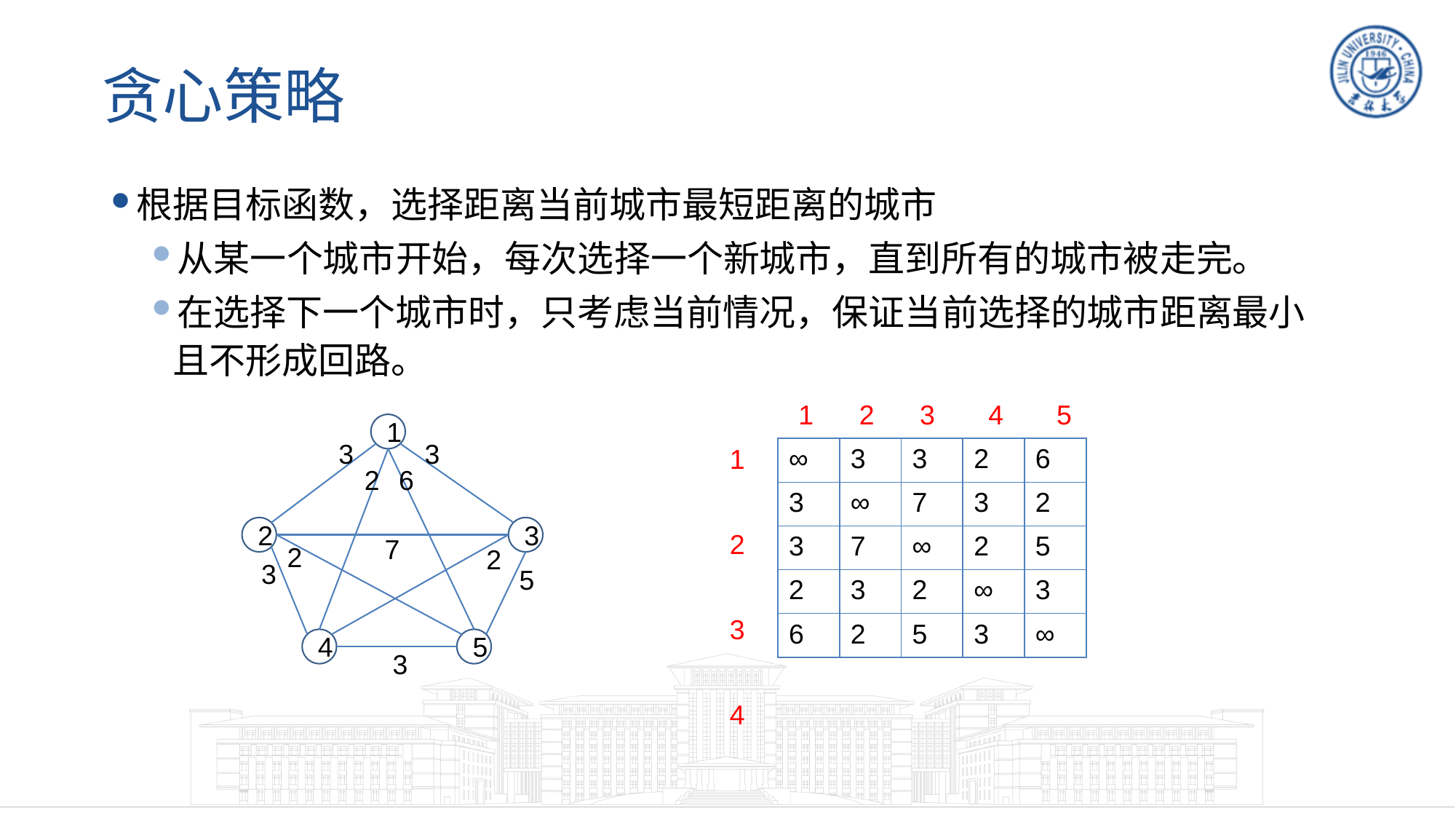

# 贪心策略
根据目标函数，选择距离当前城市最短距离的城市
从某一个城市开始，每次选择一个新城市，直到所有的城市被走完。
在选择下一个城市时，只考虑当前情况，保证当前选择的城市距离最小且不形成回路。

1      2      3       4       5
1
3
3
2
6
2
3
7
2
2
3
5
4
5
3
1     2     3     4
5
| ∞ | 3 | 3 | 2 | 6 |
| --- | --- | --- | --- | --- |
| 3 | ∞ | 7 | 3 | 2 |
| 3 | 7 | ∞ | 2 | 5 |
| 2 | 3 | 2 | ∞ | 3 |
| 6 | 2 | 5 | 3 | ∞ |
50